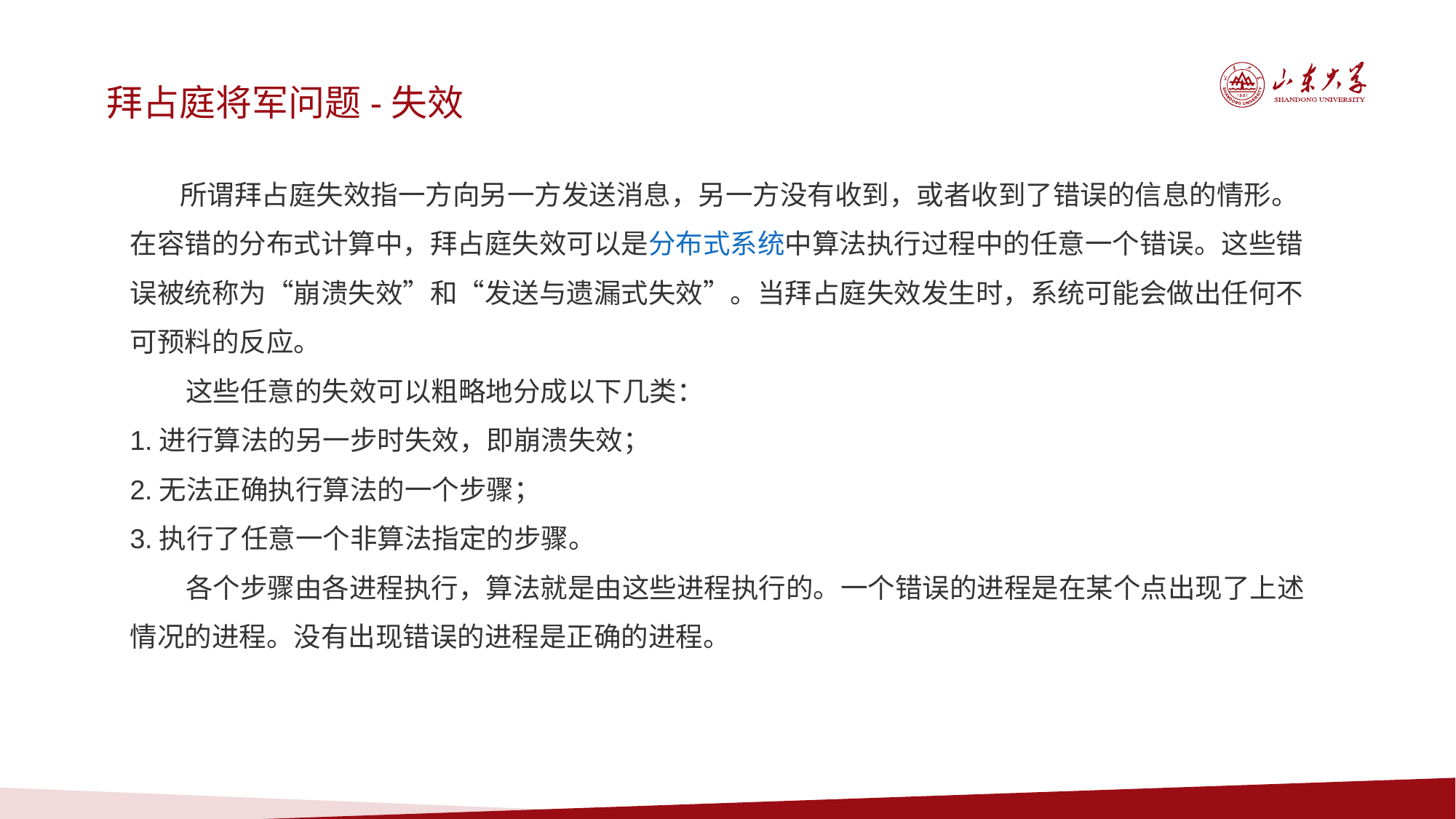

拜占庭将军问题-失效
       所谓拜占庭失效指一方向另一方发送消息，另一方没有收到，或者收到了错误的信息的情形。
在容错的分布式计算中，拜占庭失效可以是分布式系统中算法执行过程中的任意一个错误。这些错误被统称为“崩溃失效”和“发送与遗漏式失效”。当拜占庭失效发生时，系统可能会做出任何不可预料的反应。
        这些任意的失效可以粗略地分成以下几类：
1.进行算法的另一步时失效，即崩溃失效；
2.无法正确执行算法的一个步骤；
3.执行了任意一个非算法指定的步骤。
        各个步骤由各进程执行，算法就是由这些进程执行的。一个错误的进程是在某个点出现了上述情况的进程。没有出现错误的进程是正确的进程。